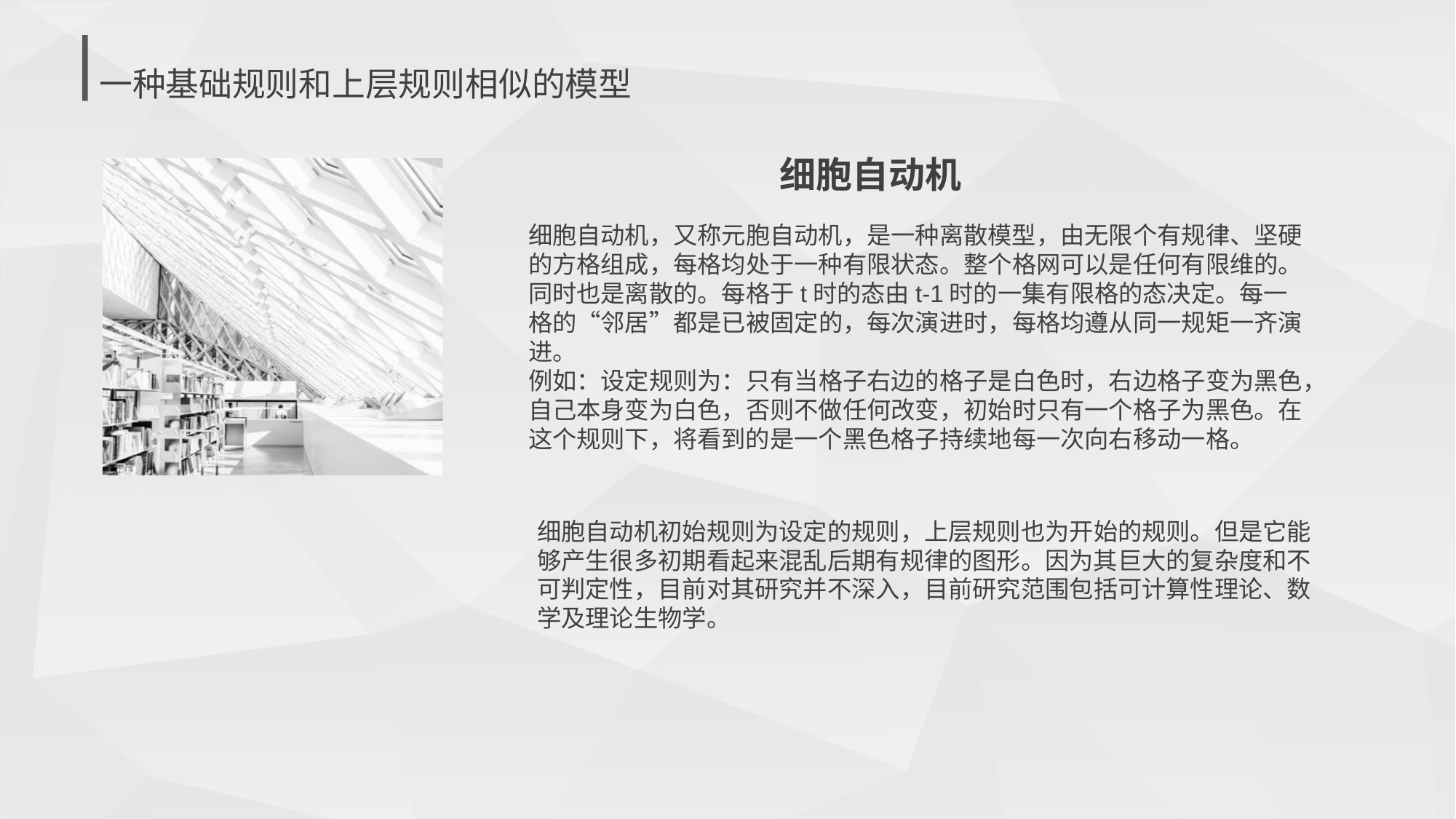

一种基础规则和上层规则相似的模型
细胞自动机

细胞自动机，又称元胞自动机，是一种离散模型，由无限个有规律、坚硬的方格组成，每格均处于一种有限状态。整个格网可以是任何有限维的。同时也是离散的。每格于t时的态由t-1时的一集有限格的态决定。每一格的“邻居”都是已被固定的，每次演进时，每格均遵从同一规矩一齐演进。
例如：设定规则为：只有当格子右边的格子是白色时，右边格子变为黑色，自己本身变为白色，否则不做任何改变，初始时只有一个格子为黑色。在这个规则下，将看到的是一个黑色格子持续地每一次向右移动一格。
细胞自动机初始规则为设定的规则，上层规则也为开始的规则。但是它能够产生很多初期看起来混乱后期有规律的图形。因为其巨大的复杂度和不可判定性，目前对其研究并不深入，目前研究范围包括可计算性理论、数学及理论生物学。